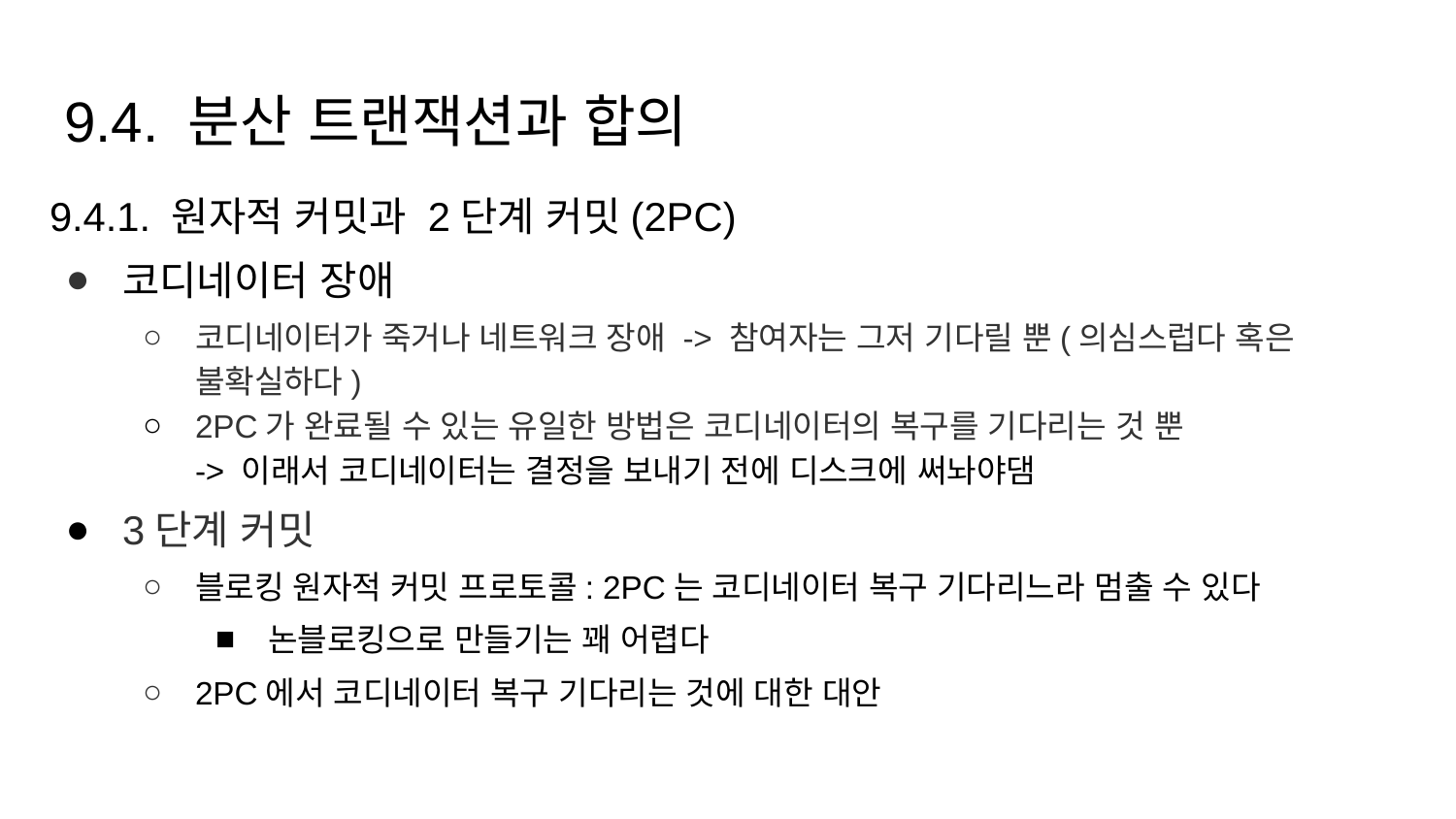

# 9.4. 분산 트랜잭션과 합의
9.4.1. 원자적 커밋과 2단계 커밋(2PC)
코디네이터 장애
코디네이터가 죽거나 네트워크 장애 -> 참여자는 그저 기다릴 뿐(의심스럽다 혹은 불확실하다)
2PC가 완료될 수 있는 유일한 방법은 코디네이터의 복구를 기다리는 것 뿐
-> 이래서 코디네이터는 결정을 보내기 전에 디스크에 써놔야댐
3단계 커밋
블로킹 원자적 커밋 프로토콜: 2PC는 코디네이터 복구 기다리느라 멈출 수 있다
논블로킹으로 만들기는 꽤 어렵다
2PC에서 코디네이터 복구 기다리는 것에 대한 대안